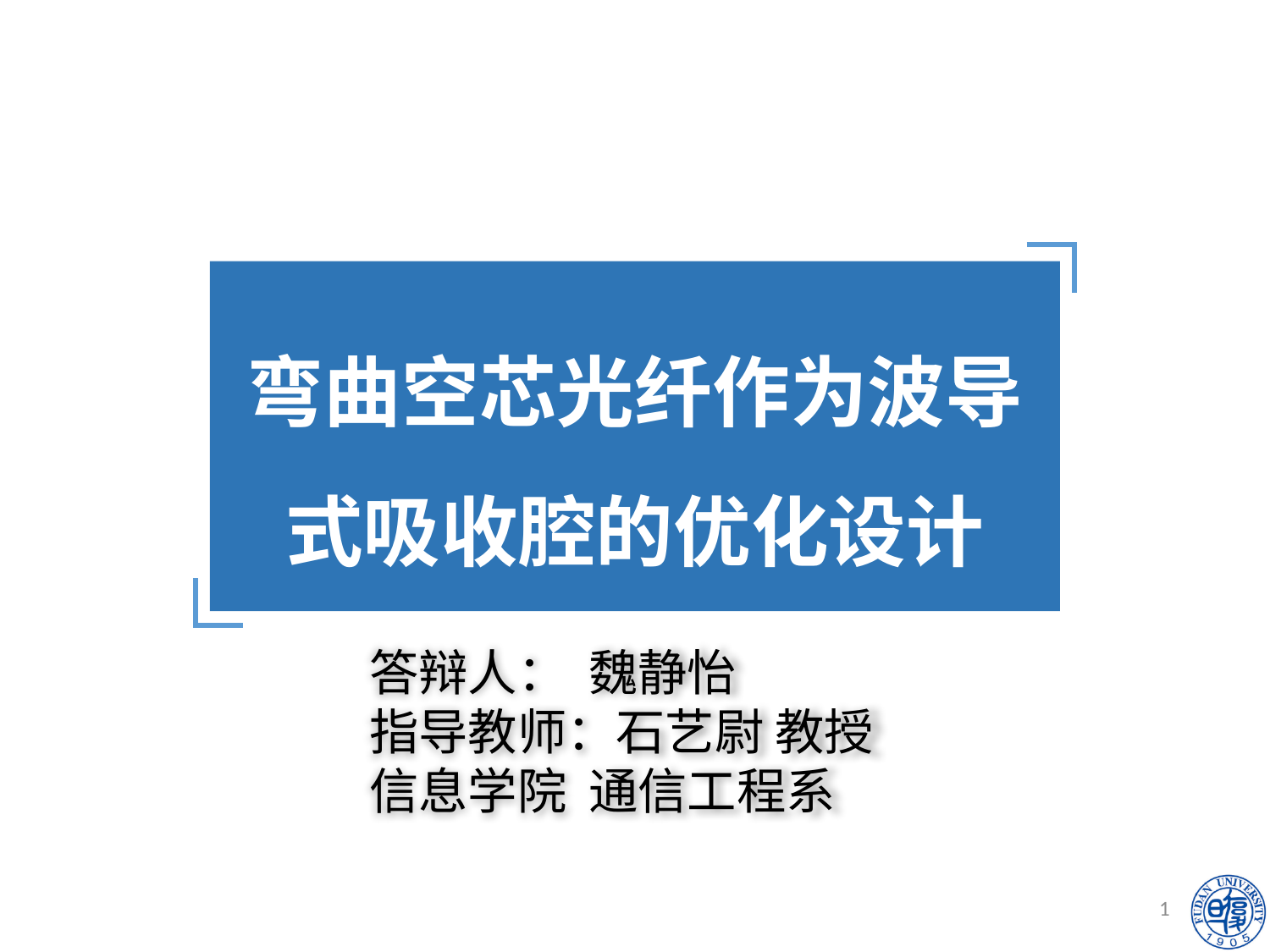

弯曲空芯光纤作为波导式吸收腔的优化设计
答辩人：  魏静怡
指导教师：石艺尉 教授
信息学院  通信工程系
1